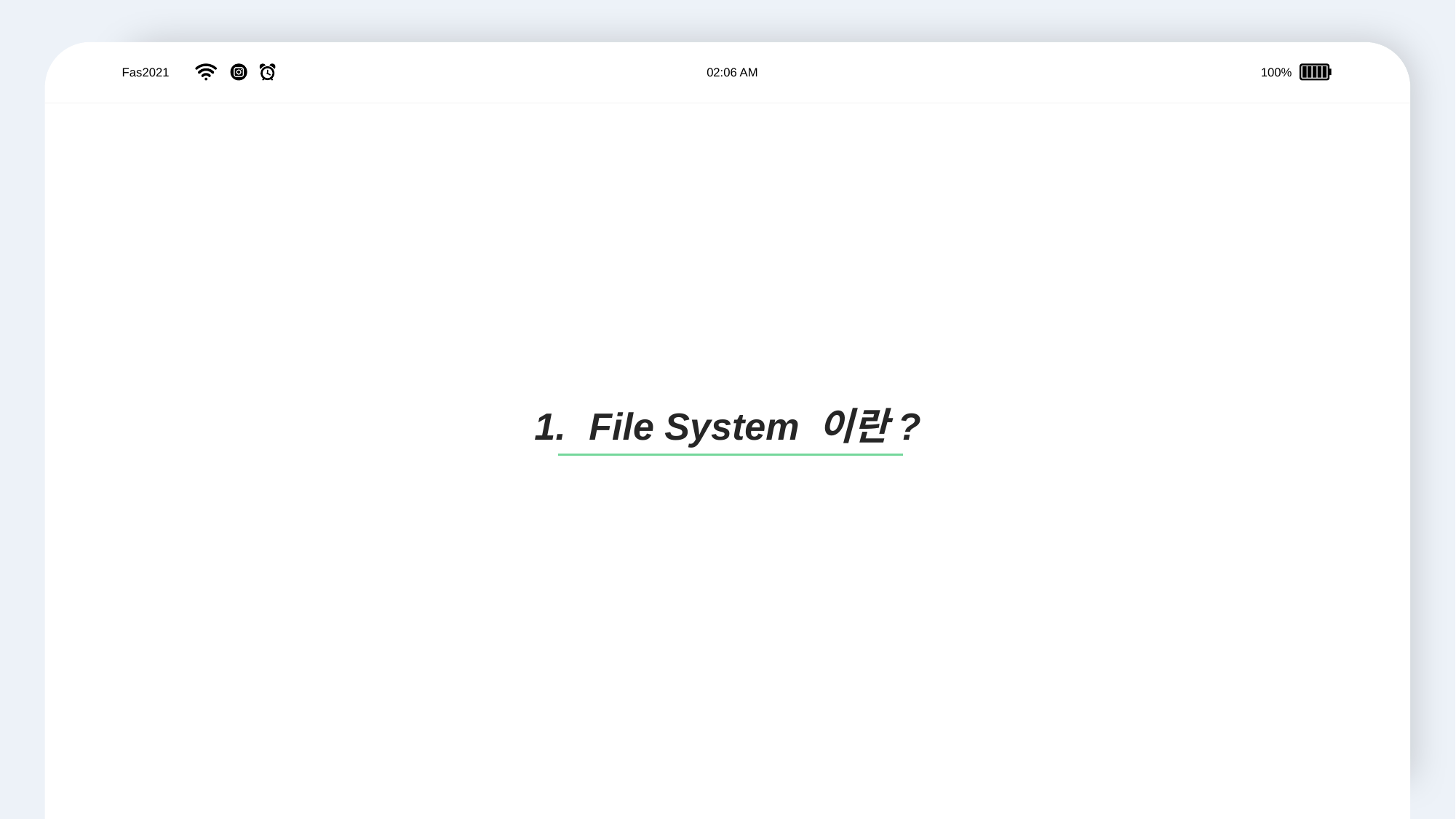

02:06 AM
100%

Fas2021
File System 이란?